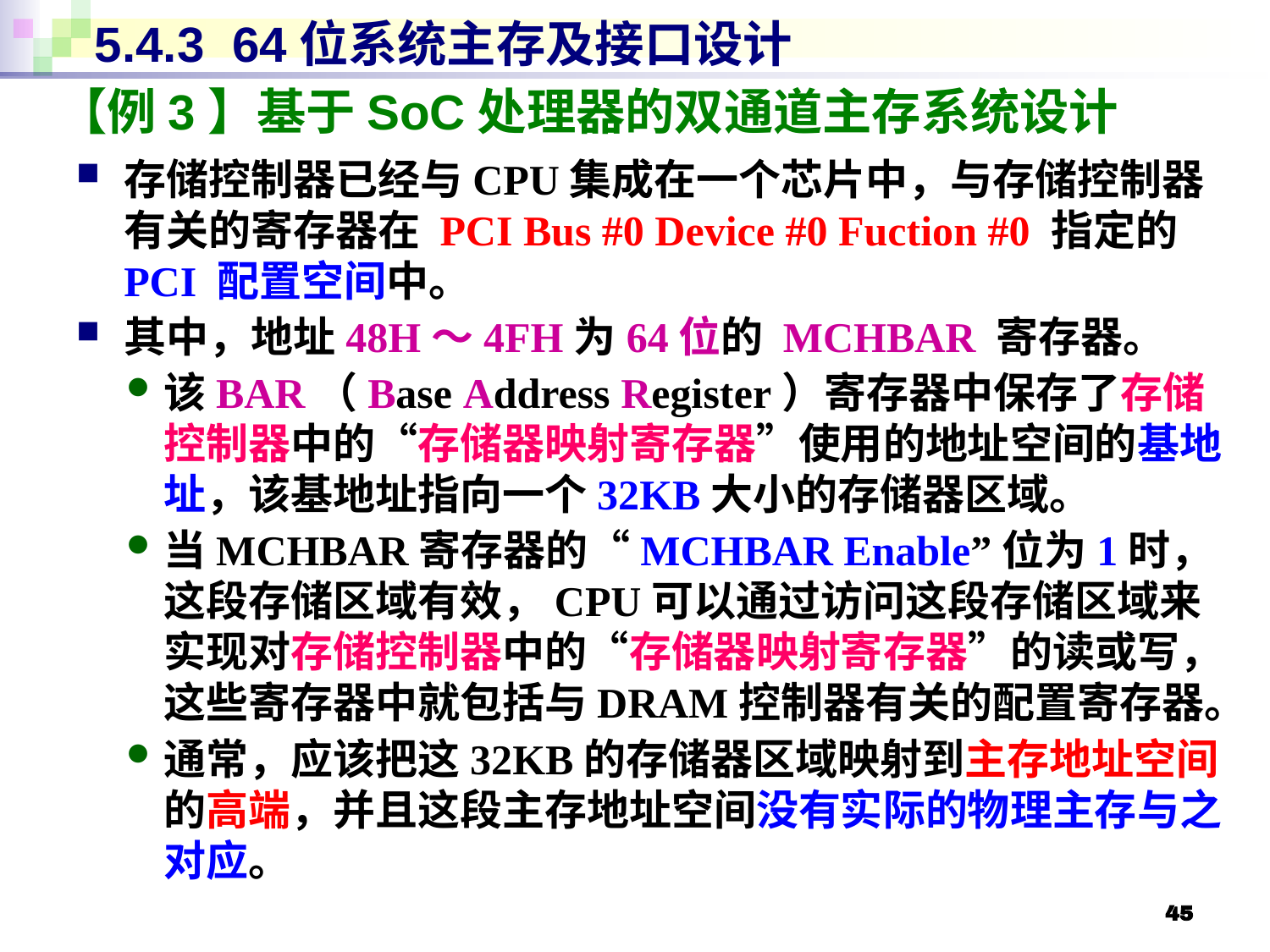

# 5.4.3  64位系统主存及接口设计
【例3】基于SoC处理器的双通道主存系统设计
存储控制器已经与CPU集成在一个芯片中，与存储控制器有关的寄存器在 PCI Bus #0 Device #0 Fuction #0 指定的 PCI 配置空间中。
其中，地址48H～4FH为64位的 MCHBAR 寄存器。
该BAR（Base Address Register）寄存器中保存了存储控制器中的“存储器映射寄存器”使用的地址空间的基地址，该基地址指向一个32KB大小的存储器区域。
当MCHBAR寄存器的“MCHBAR Enable”位为1时，这段存储区域有效，CPU可以通过访问这段存储区域来实现对存储控制器中的“存储器映射寄存器”的读或写，这些寄存器中就包括与DRAM控制器有关的配置寄存器。
通常，应该把这32KB的存储器区域映射到主存地址空间的高端，并且这段主存地址空间没有实际的物理主存与之对应。
45